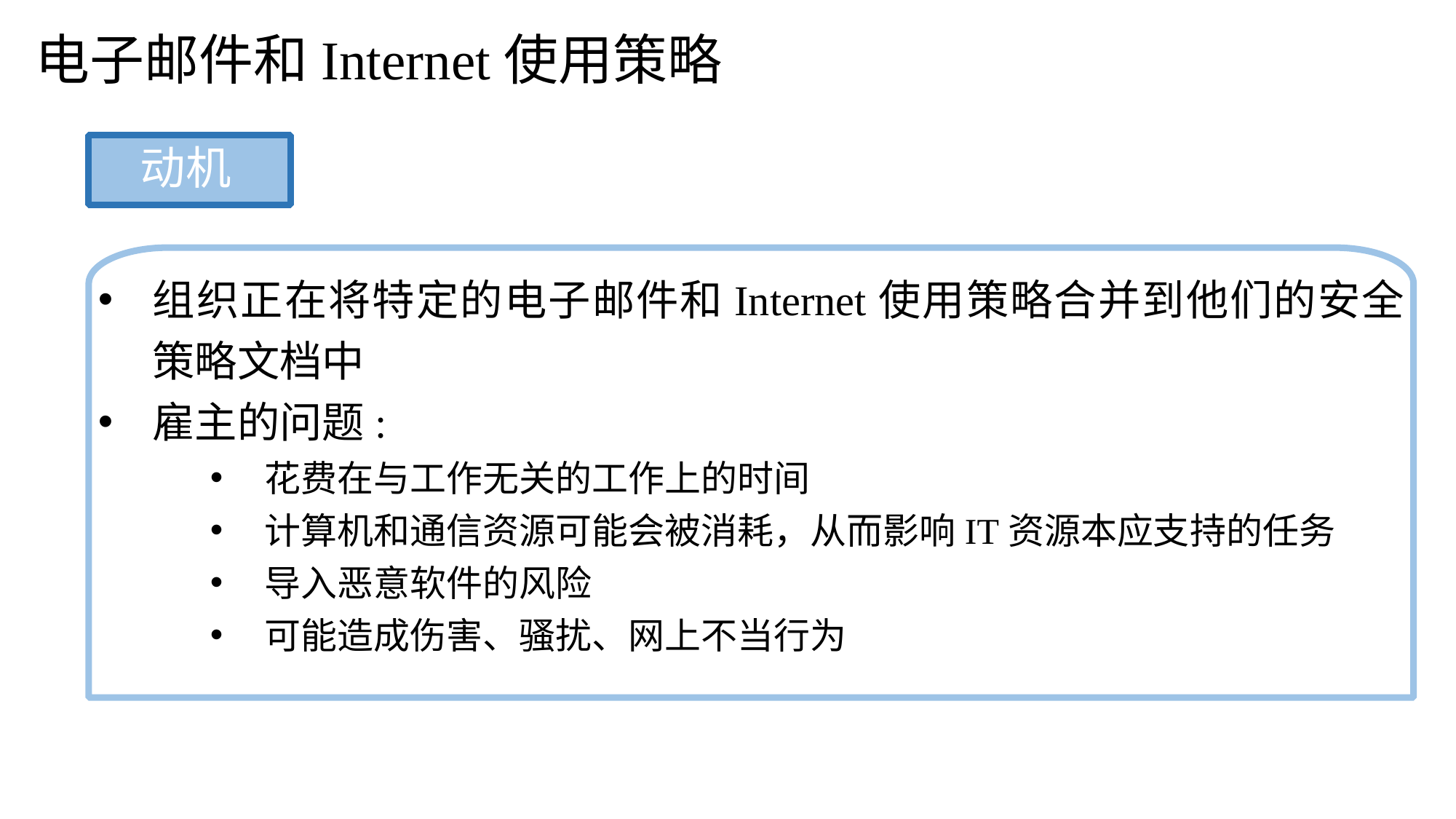

电子邮件和Internet使用策略

动机
组织正在将特定的电子邮件和Internet使用策略合并到他们的安全策略文档中
雇主的问题:
花费在与工作无关的工作上的时间
计算机和通信资源可能会被消耗，从而影响IT资源本应支持的任务
导入恶意软件的风险
可能造成伤害、骚扰、网上不当行为